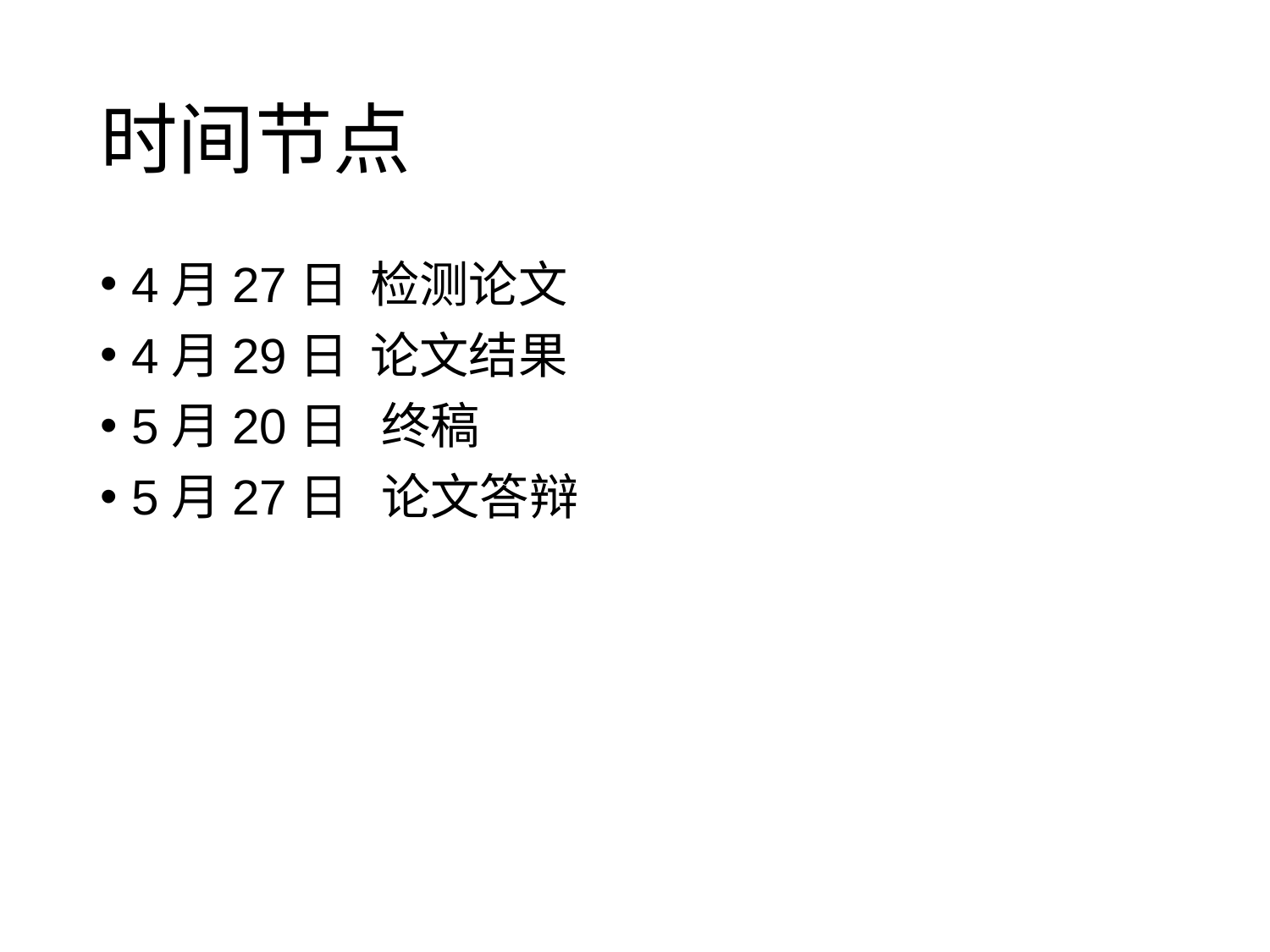

# 时间节点
4月27日  检测论文
4月29日  论文结果
5月20日   终稿
5月27日   论文答辩